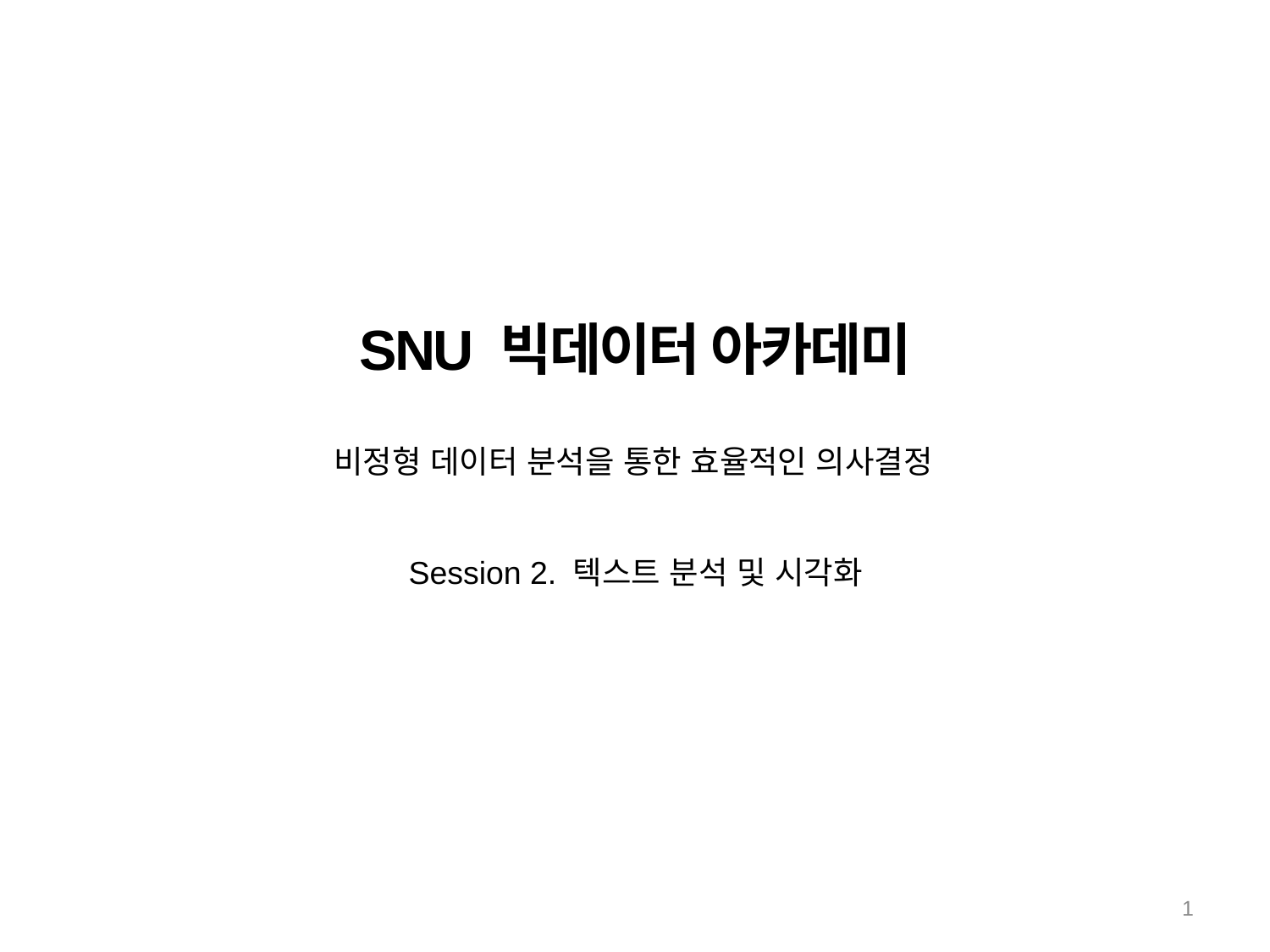

SNU 빅데이터 아카데미
비정형 데이터 분석을 통한 효율적인 의사결정
Session 2. 텍스트 분석 및 시각화
1